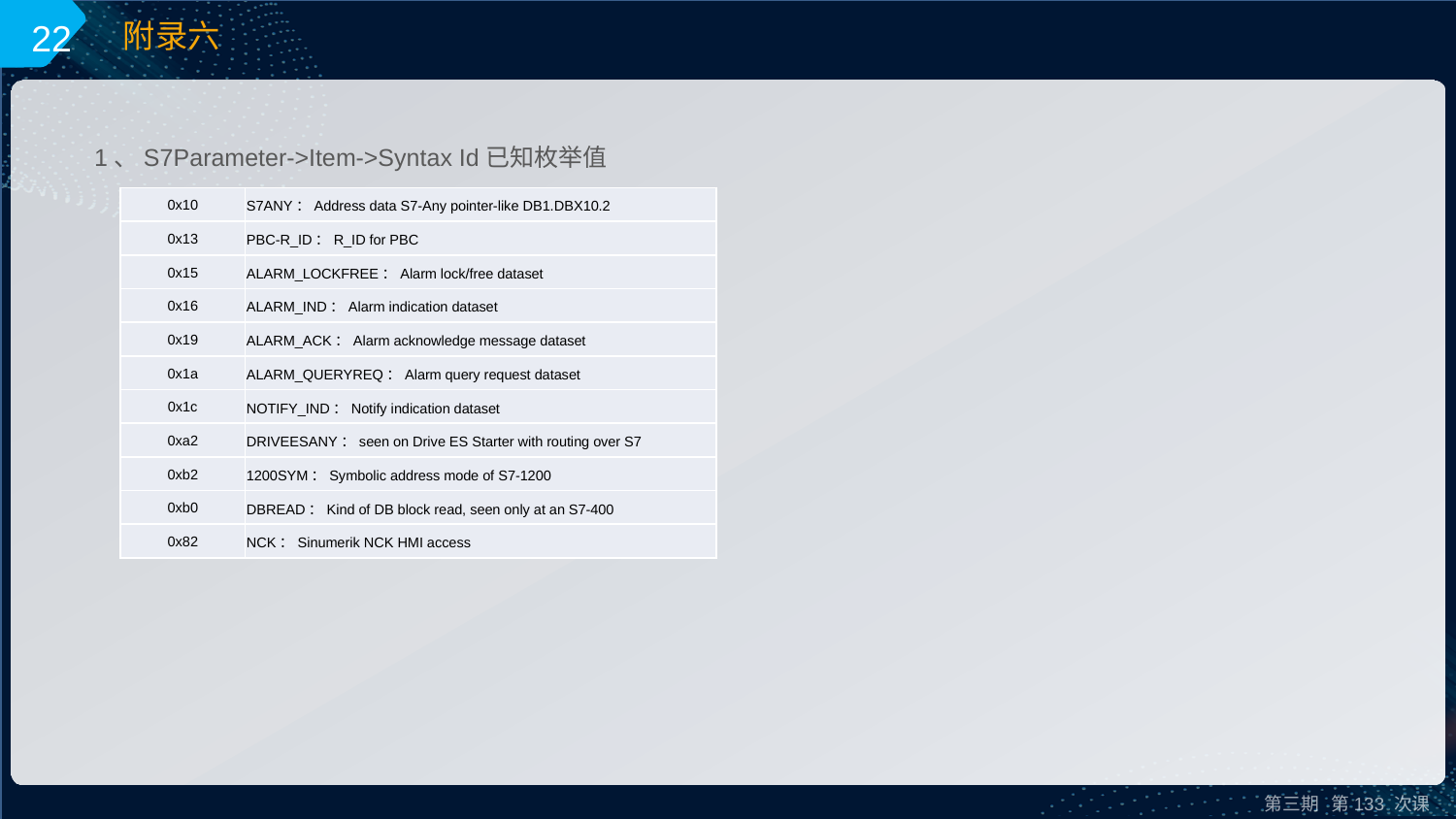

22
附录六
1、S7Parameter->Item->Syntax Id已知枚举值
| 0x10 | S7ANY：Address data S7-Any pointer-like DB1.DBX10.2 |
| --- | --- |
| 0x13 | PBC-R\_ID：R\_ID for PBC |
| 0x15 | ALARM\_LOCKFREE：Alarm lock/free dataset |
| 0x16 | ALARM\_IND：Alarm indication dataset |
| 0x19 | ALARM\_ACK：Alarm acknowledge message dataset |
| 0x1a | ALARM\_QUERYREQ：Alarm query request dataset |
| 0x1c | NOTIFY\_IND：Notify indication dataset |
| 0xa2 | DRIVEESANY：seen on Drive ES Starter with routing over S7 |
| 0xb2 | 1200SYM：Symbolic address mode of S7-1200 |
| 0xb0 | DBREAD：Kind of DB block read, seen only at an S7-400 |
| 0x82 | NCK：Sinumerik NCK HMI access |